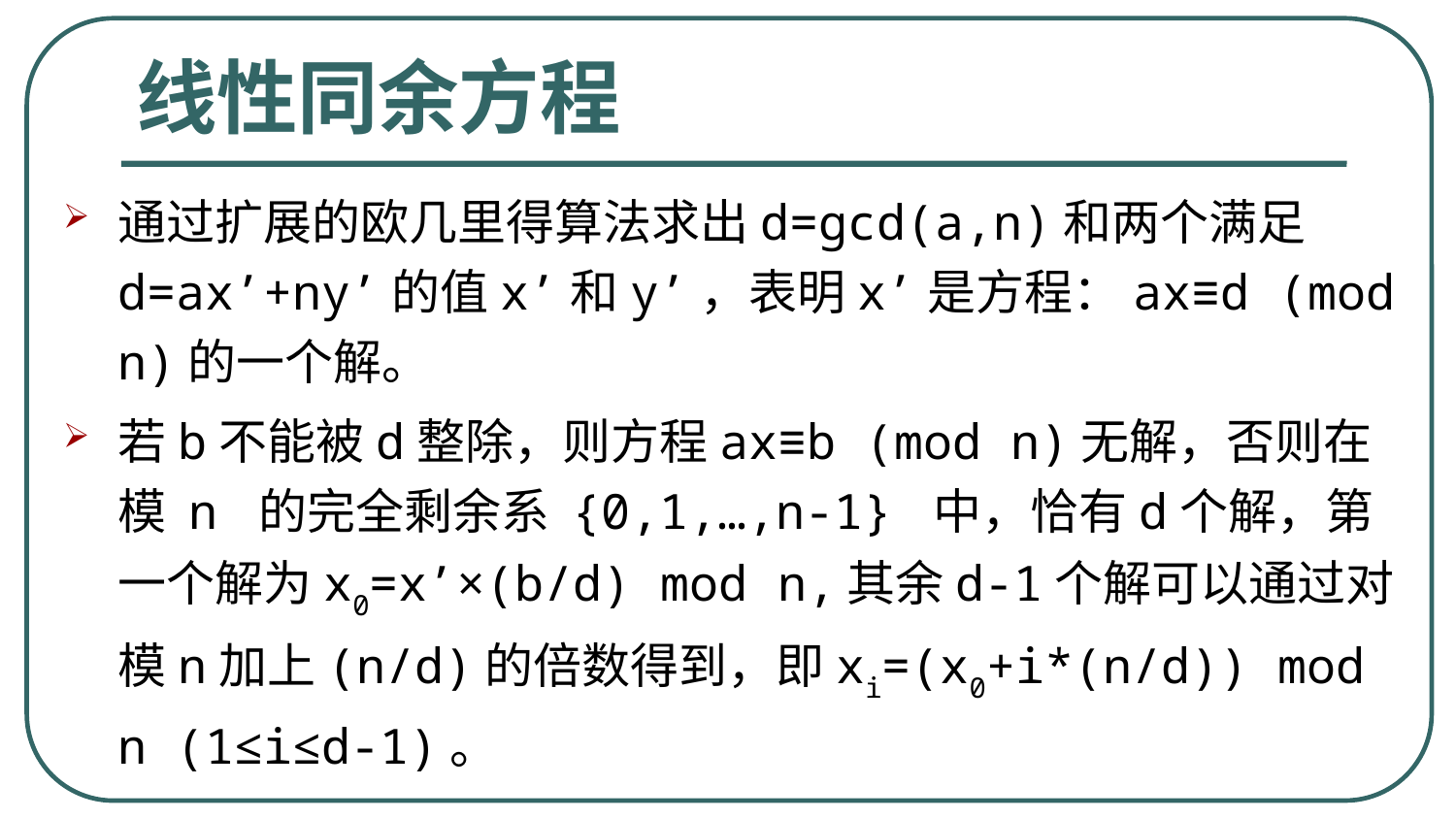

# 线性同余方程
通过扩展的欧几里得算法求出d=gcd(a,n)和两个满足d=ax’+ny’的值x’和y’，表明x’是方程：ax≡d (mod n)的一个解。
若b不能被d整除，则方程ax≡b (mod n)无解，否则在模 n 的完全剩余系 {0,1,…,n-1} 中，恰有d个解，第一个解为x0=x’×(b/d) mod n,其余d-1个解可以通过对模n加上(n/d)的倍数得到，即xi=(x0+i*(n/d)) mod n (1≤i≤d-1)。